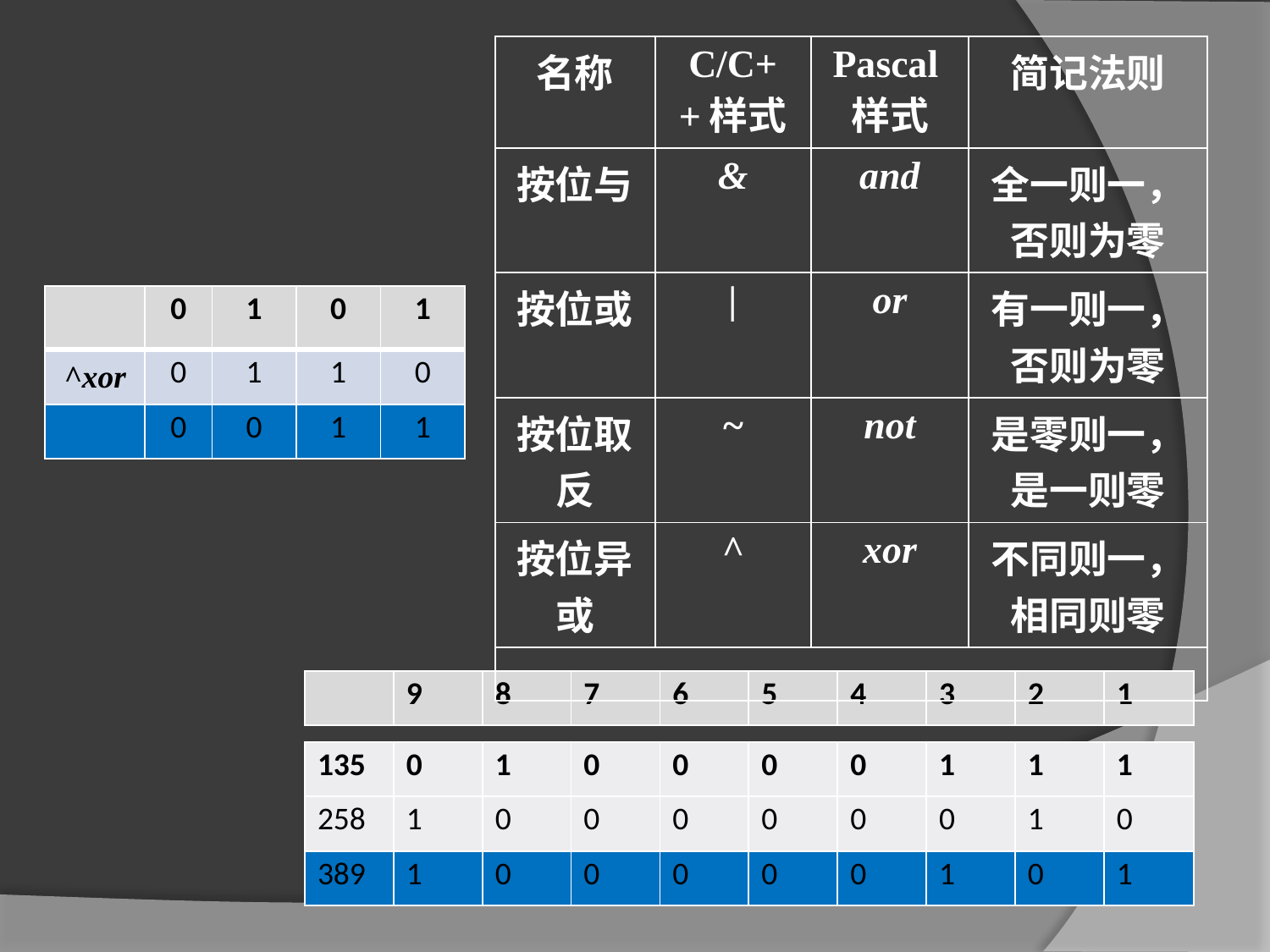

| 名称 | C/C++样式 | Pascal样式 | 简记法则 |
| --- | --- | --- | --- |
| 按位与 | & | and | 全一则一，否则为零 |
| 按位或 | | | or | 有一则一，否则为零 |
| 按位取反 | ~ | not | 是零则一，是一则零 |
| 按位异或 | ^ | xor | 不同则一，相同则零 |
|  |  |  |  |
|  | 0 | 1 | 0 | 1 |
| --- | --- | --- | --- | --- |
| ^xor | 0 | 1 | 1 | 0 |
|  | 0 | 0 | 1 | 1 |
|  | 9 | 8 | 7 | 6 | 5 | 4 | 3 | 2 | 1 |
| --- | --- | --- | --- | --- | --- | --- | --- | --- | --- |
| 135 | 0 | 1 | 0 | 0 | 0 | 0 | 1 | 1 | 1 |
| --- | --- | --- | --- | --- | --- | --- | --- | --- | --- |
| 258 | 1 | 0 | 0 | 0 | 0 | 0 | 0 | 1 | 0 |
| 389 | 1 | 0 | 0 | 0 | 0 | 0 | 1 | 0 | 1 |